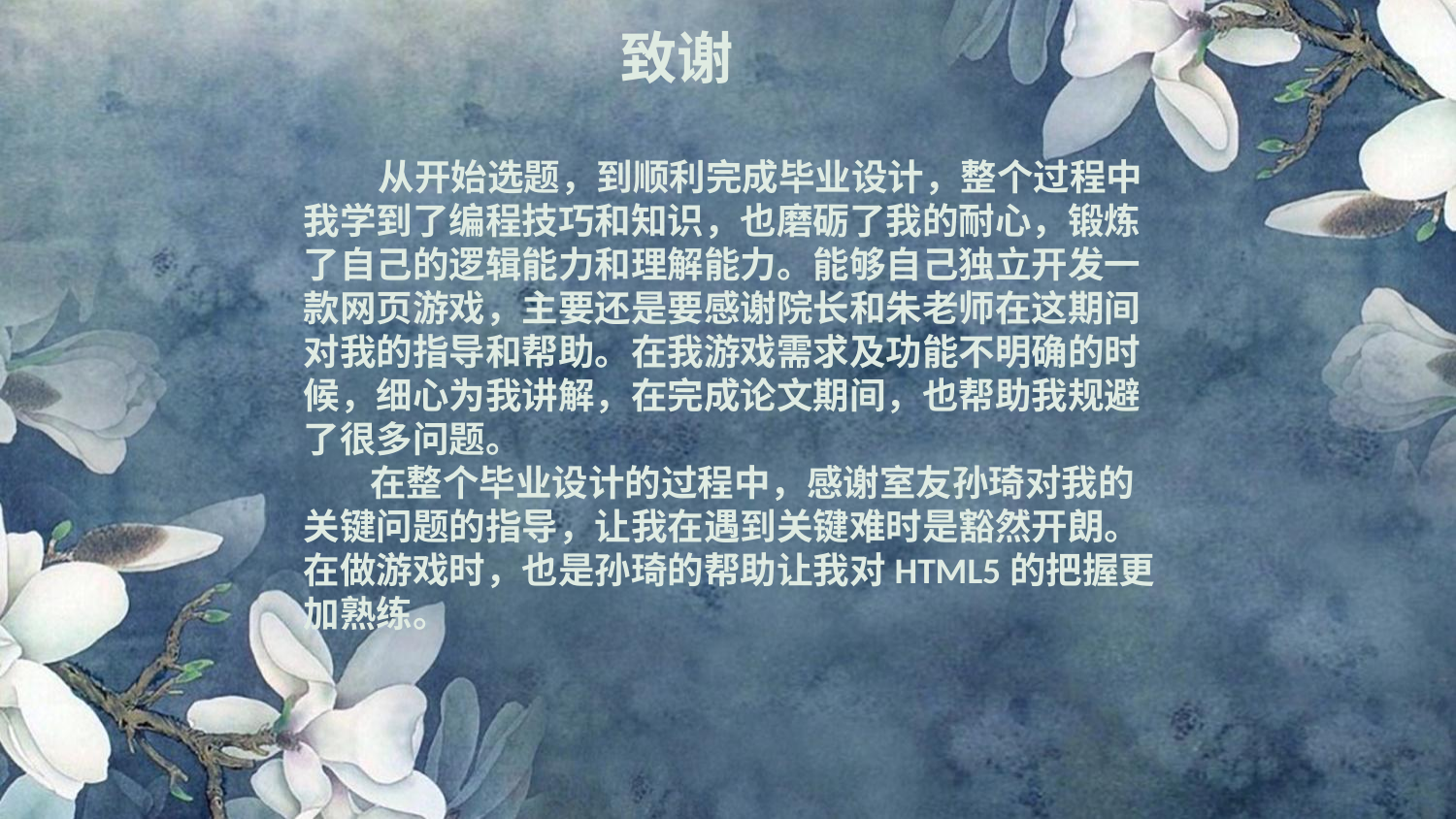

致谢
        从开始选题，到顺利完成毕业设计，整个过程中我学到了编程技巧和知识，也磨砺了我的耐心，锻炼了自己的逻辑能力和理解能力。能够自己独立开发一款网页游戏，主要还是要感谢院长和朱老师在这期间对我的指导和帮助。在我游戏需求及功能不明确的时候，细心为我讲解，在完成论文期间，也帮助我规避了很多问题。
       在整个毕业设计的过程中，感谢室友孙琦对我的关键问题的指导，让我在遇到关键难时是豁然开朗。在做游戏时，也是孙琦的帮助让我对HTML5的把握更加熟练。